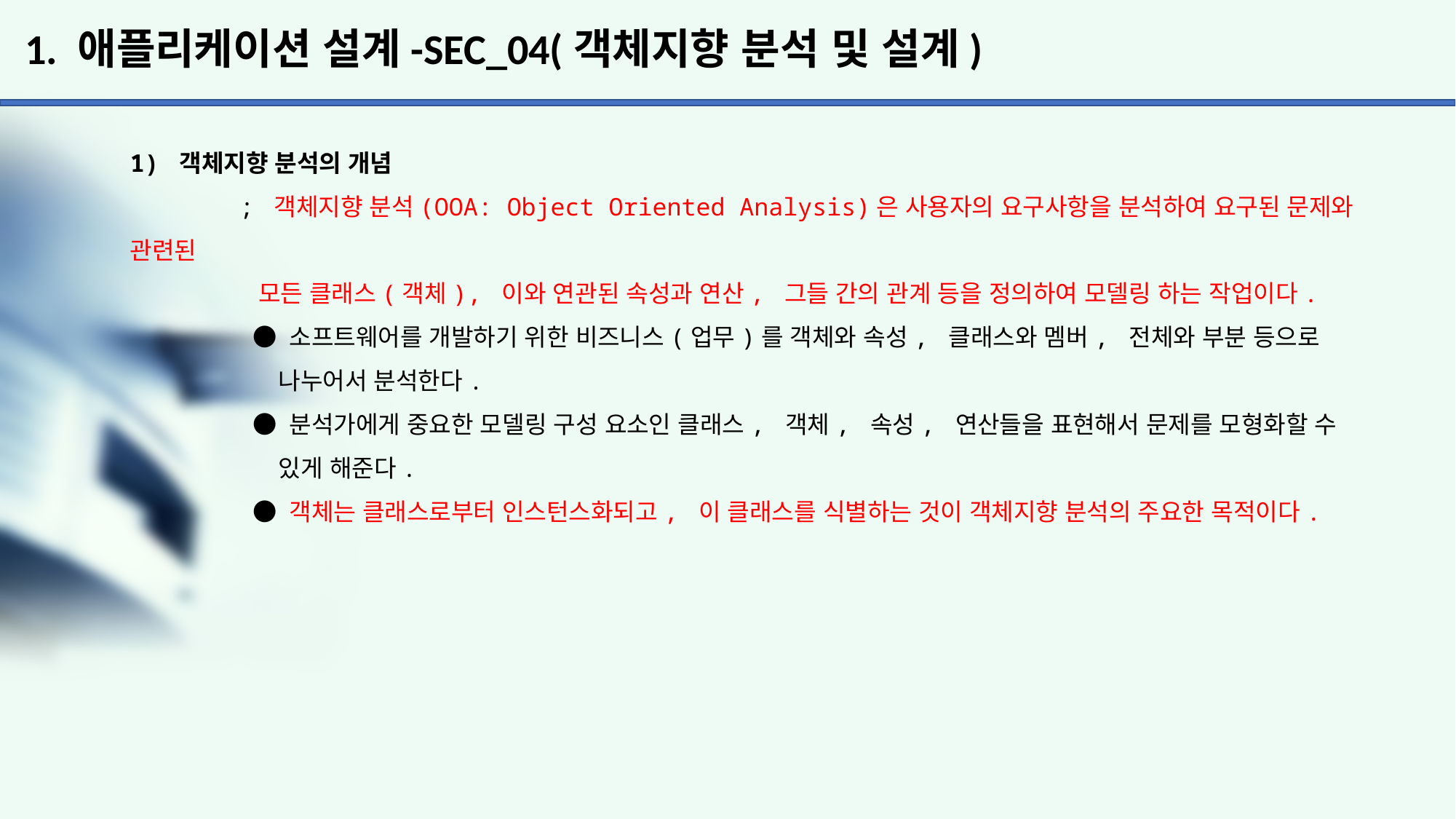

# 1. 애플리케이션 설계-SEC_04(객체지향 분석 및 설계)
1) 객체지향 분석의 개념
	; 객체지향 분석(OOA: Object Oriented Analysis)은 사용자의 요구사항을 분석하여 요구된 문제와 관련된
	  모든 클래스(객체), 이와 연관된 속성과 연산, 그들 간의 관계 등을 정의하여 모델링 하는 작업이다.
	  ● 소프트웨어를 개발하기 위한 비즈니스(업무)를 객체와 속성, 클래스와 멤버, 전체와 부분 등으로
	     나누어서 분석한다.
	  ● 분석가에게 중요한 모델링 구성 요소인 클래스, 객체, 속성, 연산들을 표현해서 문제를 모형화할 수
	     있게 해준다.
	  ● 객체는 클래스로부터 인스턴스화되고, 이 클래스를 식별하는 것이 객체지향 분석의 주요한 목적이다.